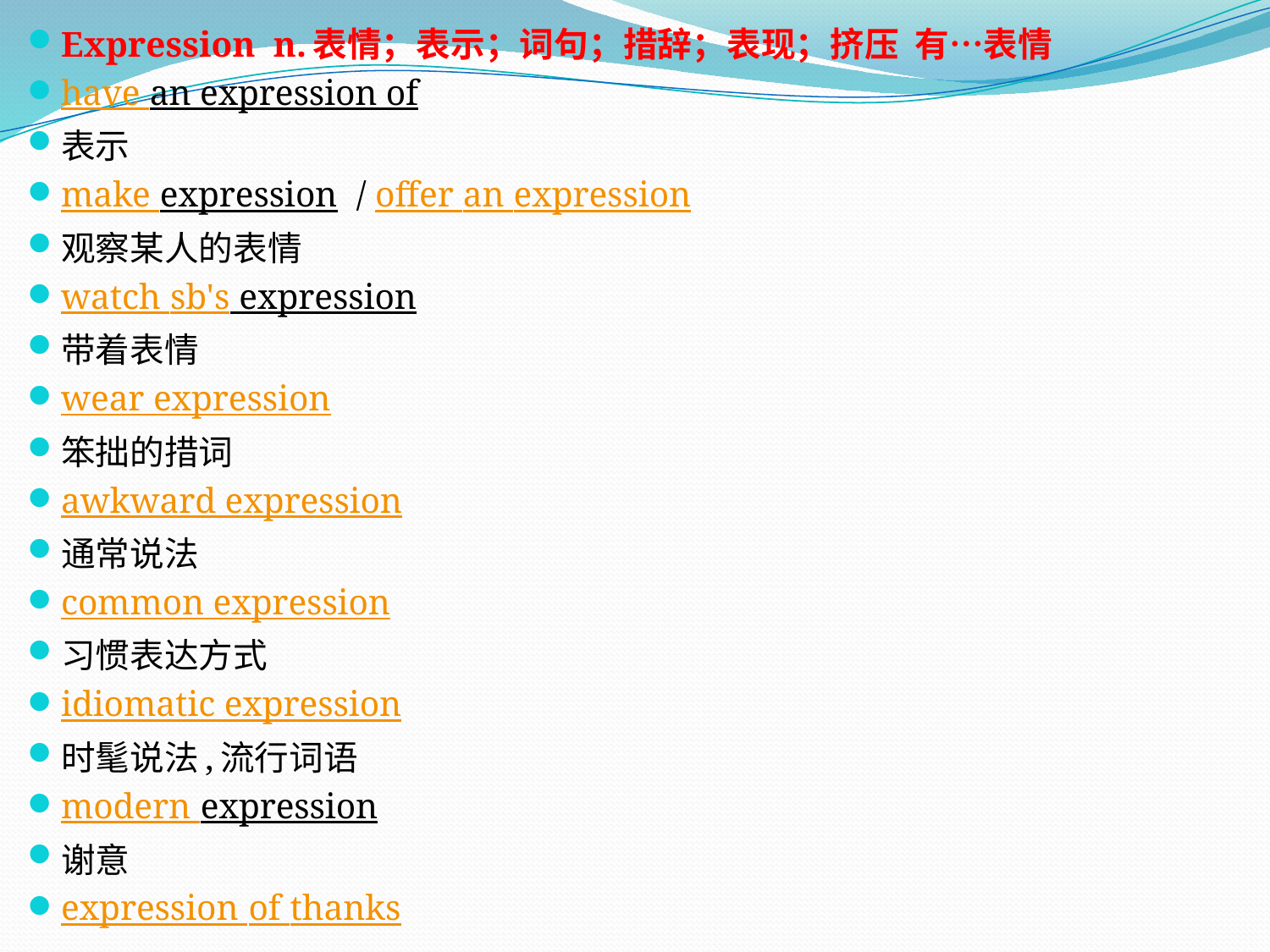

Expression  n.表情；表示；词句；措辞；表现；挤压  有…表情
have an expression of
表示
make expression  / offer an expression
观察某人的表情
watch sb's expression
带着表情
wear expression
笨拙的措词
awkward expression
通常说法
common expression
习惯表达方式
idiomatic expression
时髦说法,流行词语
modern expression
谢意
expression of thanks